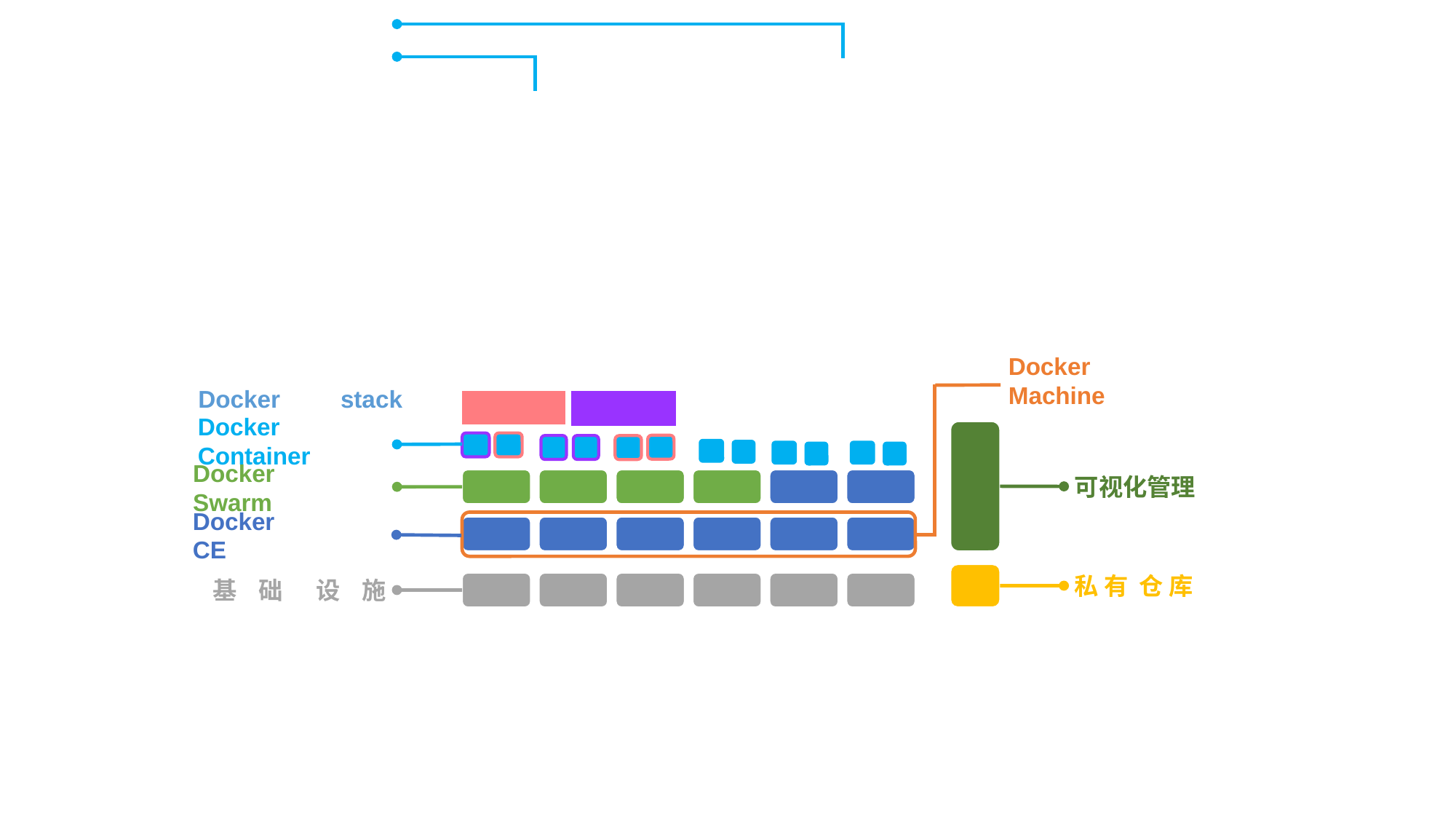

Docker   Machine
 Docker         stack

Docker Container

可视化管理
Docker      Swarm

Docker             CE

私 有  仓 库
基    础      设    施